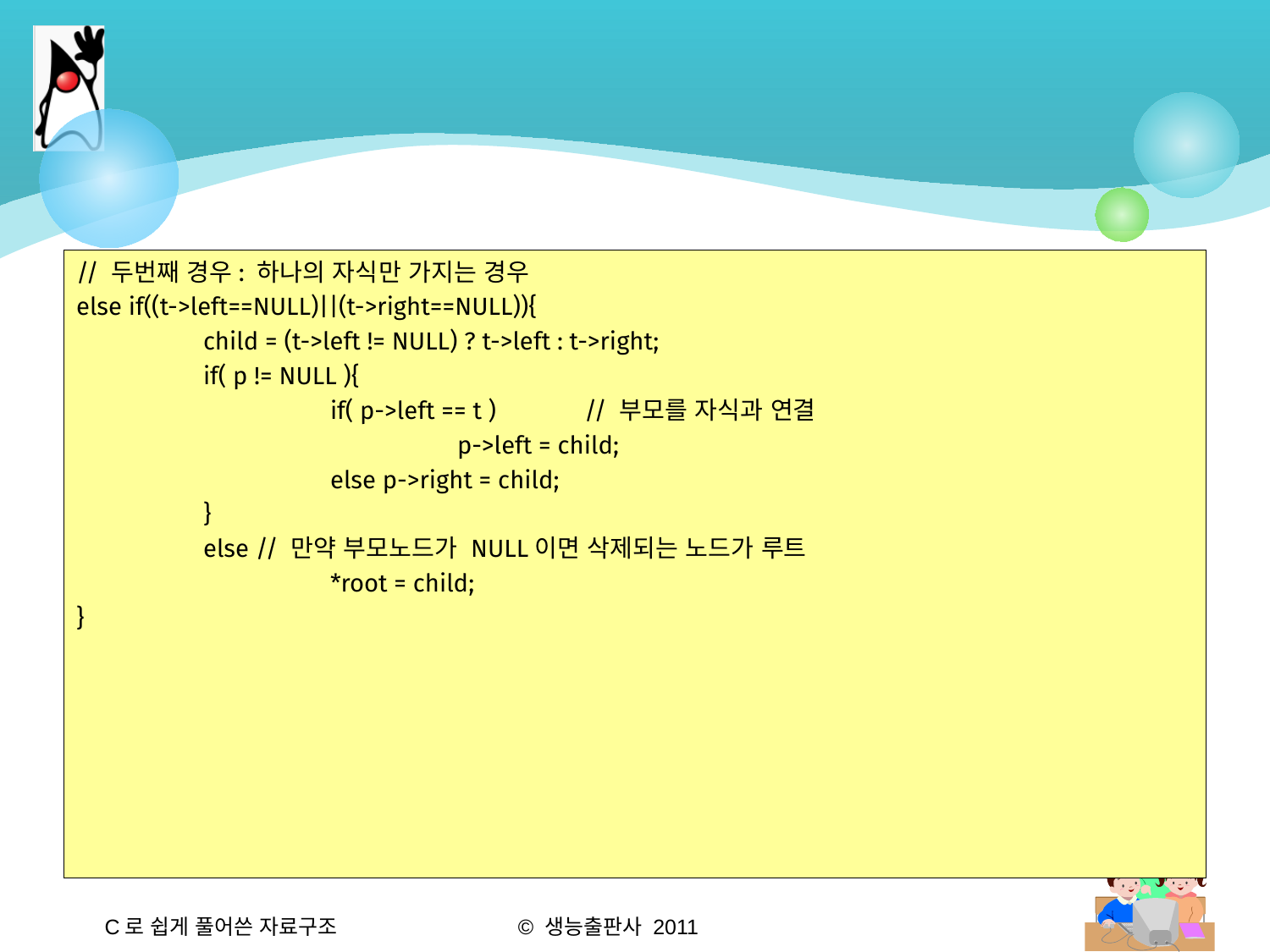

#
// 두번째 경우: 하나의 자식만 가지는 경우
else if((t->left==NULL)||(t->right==NULL)){
	child = (t->left != NULL) ? t->left : t->right;
	if( p != NULL ){
		if( p->left == t )	// 부모를 자식과 연결
			p->left = child;
		else p->right = child;
	}
	else // 만약 부모노드가 NULL이면 삭제되는 노드가 루트
		*root = child;
}